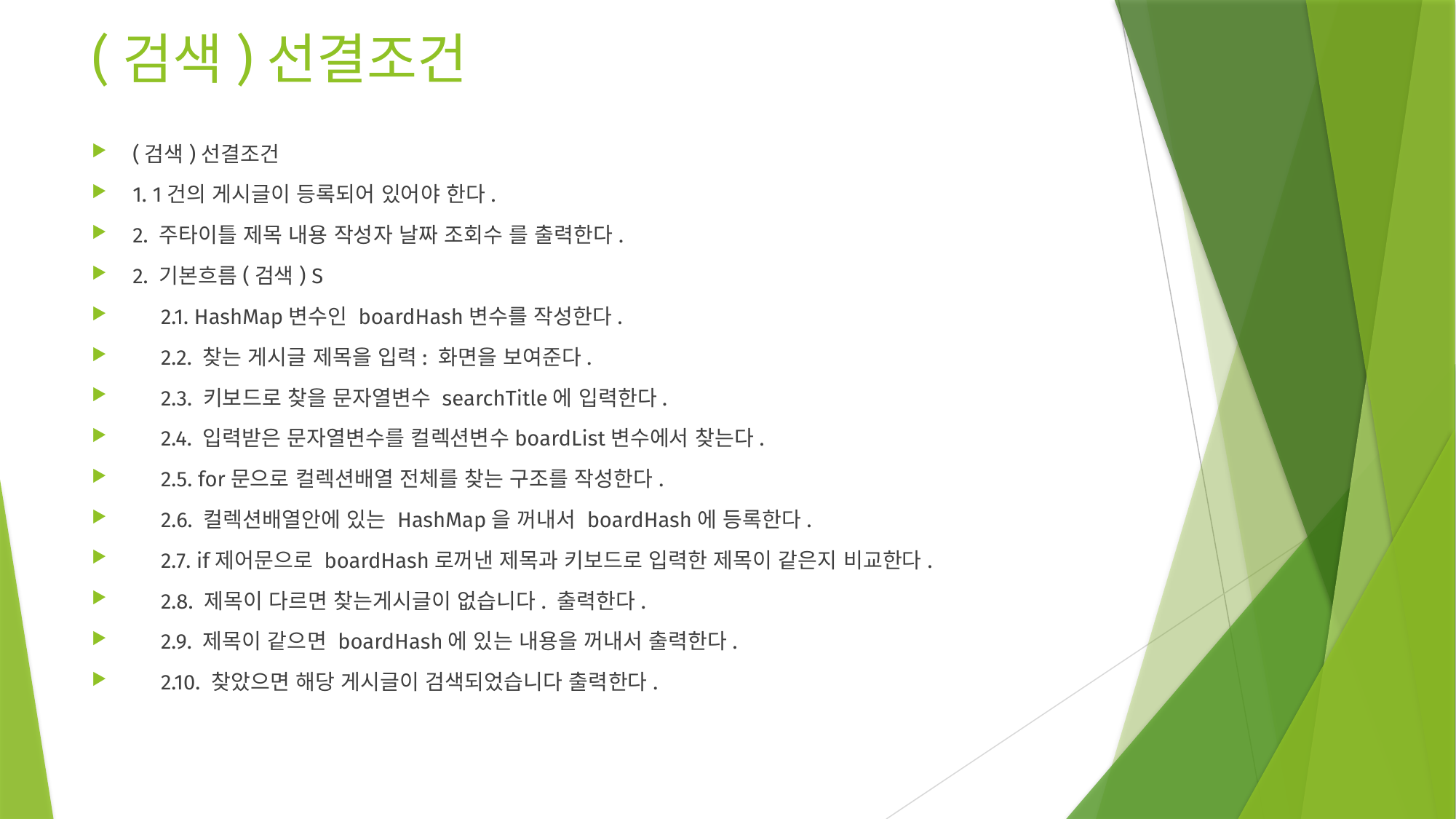

# (검색)선결조건
(검색)선결조건
1. 1건의 게시글이 등록되어 있어야 한다.
2. 주타이틀 제목 내용 작성자 날짜 조회수 를 출력한다.
2. 기본흐름(검색) S
     2.1. HashMap변수인 boardHash변수를 작성한다.
     2.2. 찾는 게시글 제목을 입력: 화면을 보여준다.
     2.3. 키보드로 찾을 문자열변수 searchTitle에 입력한다.
     2.4. 입력받은 문자열변수를 컬렉션변수boardList변수에서 찾는다.
     2.5. for문으로 컬렉션배열 전체를 찾는 구조를 작성한다.
     2.6. 컬렉션배열안에 있는 HashMap을 꺼내서 boardHash에 등록한다.
     2.7. if제어문으로 boardHash로꺼낸 제목과 키보드로 입력한 제목이 같은지 비교한다.
     2.8. 제목이 다르면 찾는게시글이 없습니다. 출력한다.
     2.9. 제목이 같으면 boardHash에 있는 내용을 꺼내서 출력한다.
     2.10. 찾았으면 해당 게시글이 검색되었습니다 출력한다.